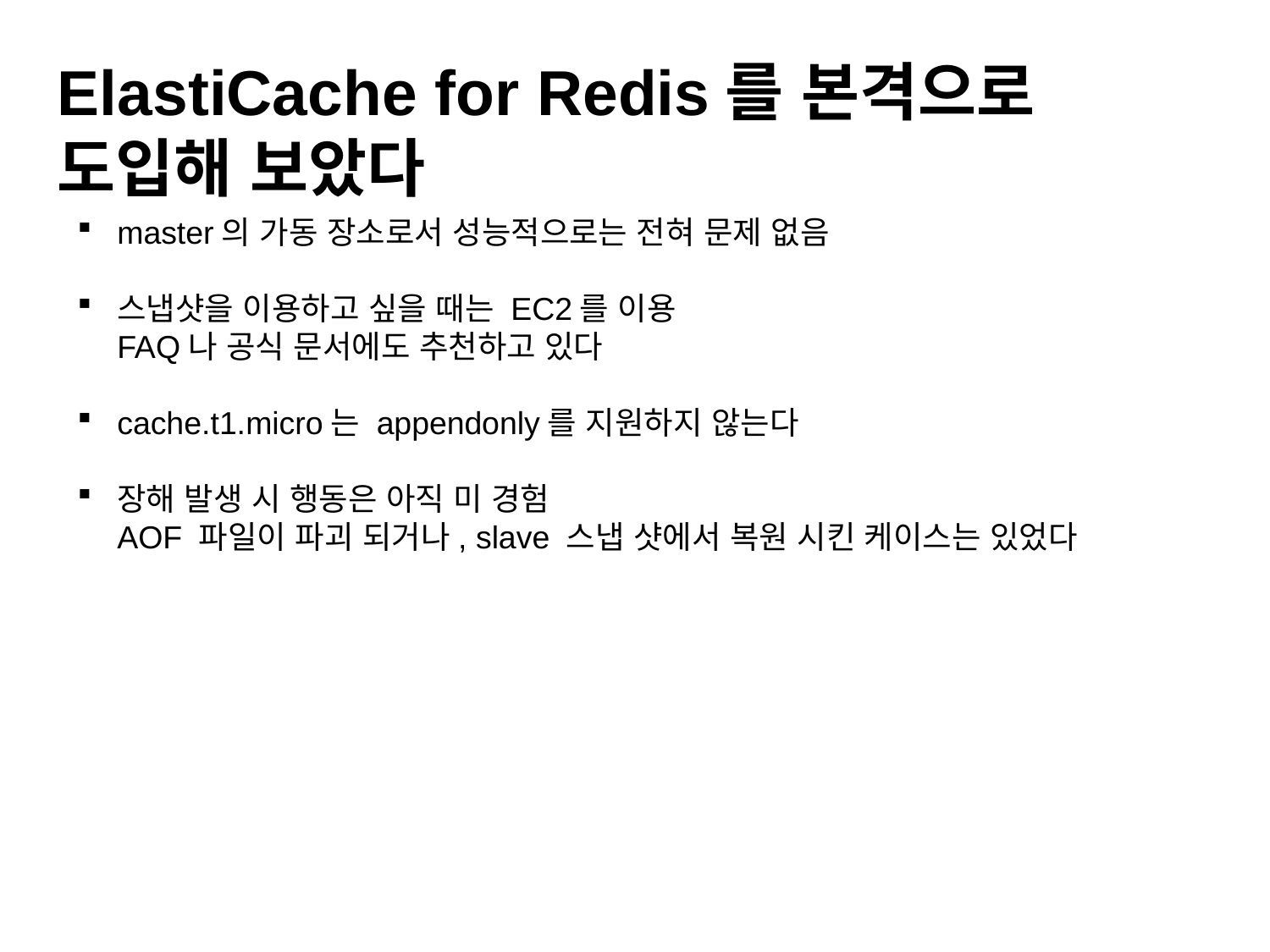

ElastiCache for Redis를 본격으로 도입해 보았다
master의 가동 장소로서 성능적으로는 전혀 문제 없음
스냅샷을 이용하고 싶을 때는 EC2를 이용
FAQ나 공식 문서에도 추천하고 있다
cache.t1.micro는 appendonly를 지원하지 않는다
장해 발생 시 행동은 아직 미 경험
AOF 파일이 파괴 되거나, slave 스냅 샷에서 복원 시킨 케이스는 있었다